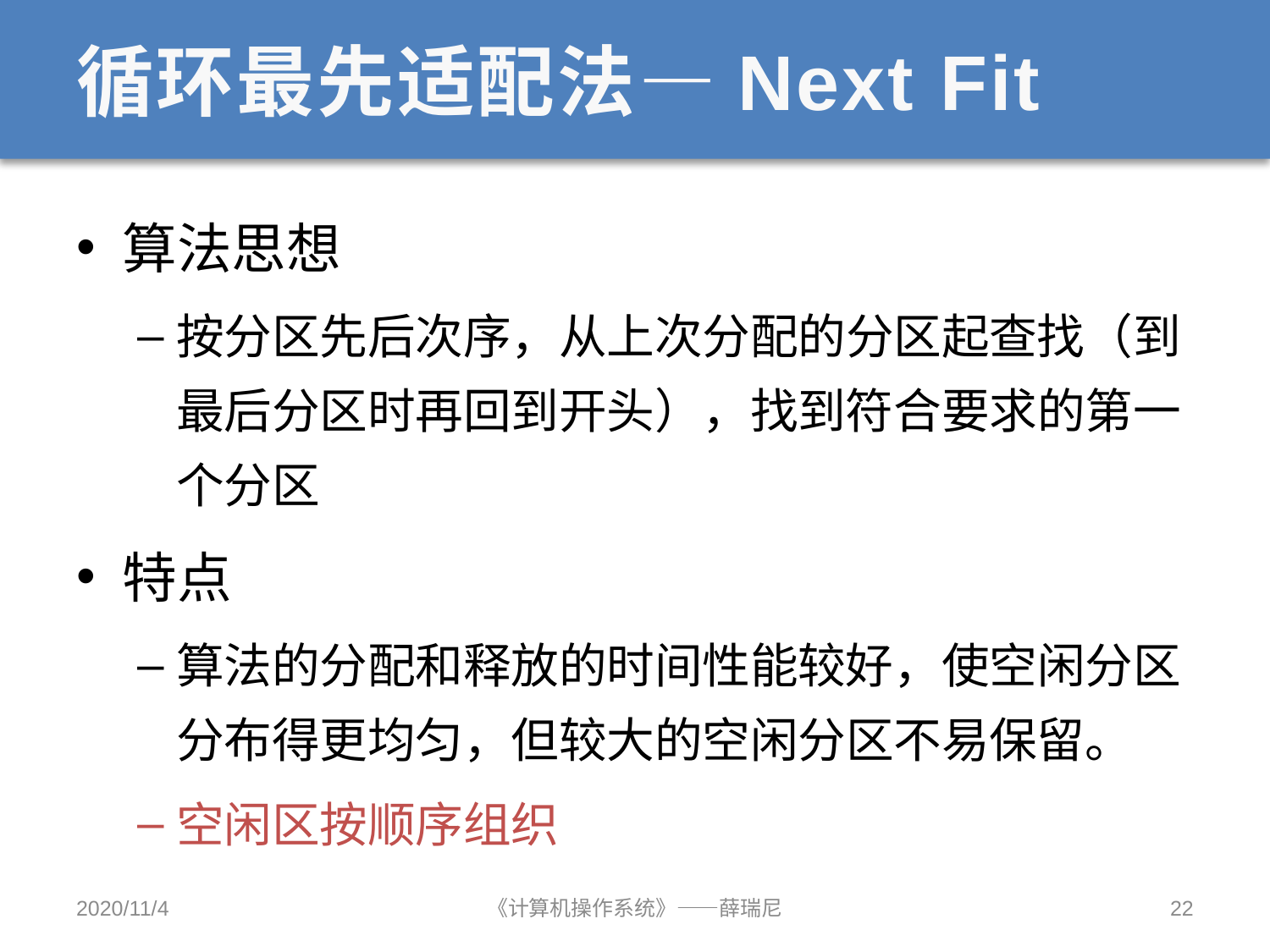

# 循环最先适配法—Next Fit
算法思想
按分区先后次序，从上次分配的分区起查找（到最后分区时再回到开头），找到符合要求的第一个分区
特点
算法的分配和释放的时间性能较好，使空闲分区分布得更均匀，但较大的空闲分区不易保留。
空闲区按顺序组织
2020/11/4
《计算机操作系统》——薛瑞尼
22